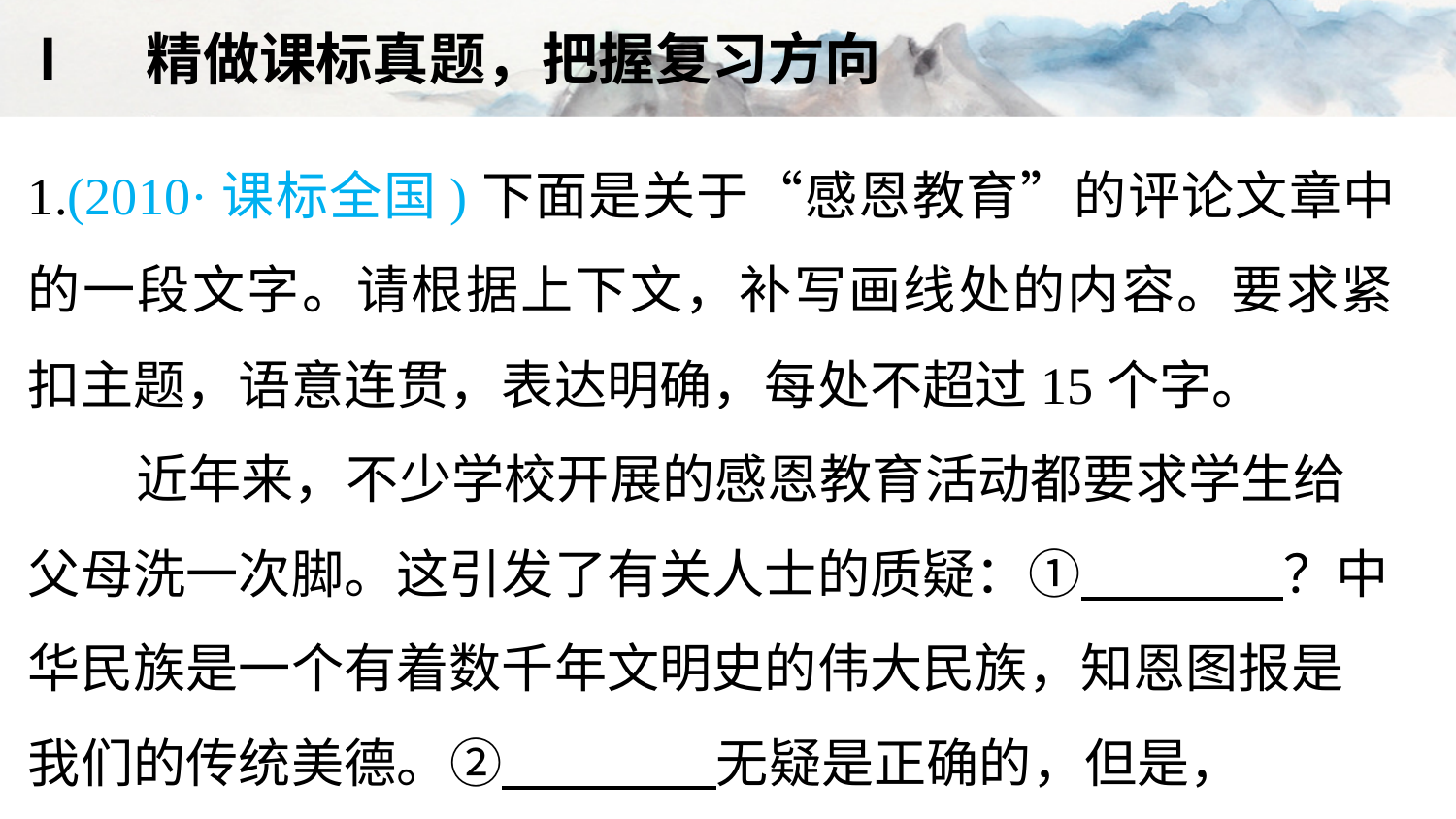

Ⅰ　精做课标真题，把握复习方向
1.(2010·课标全国)下面是关于“感恩教育”的评论文章中的一段文字。请根据上下文，补写画线处的内容。要求紧扣主题，语意连贯，表达明确，每处不超过15个字。
        近年来，不少学校开展的感恩教育活动都要求学生给父母洗一次脚。这引发了有关人士的质疑：①                 ？中华民族是一个有着数千年文明史的伟大民族，知恩图报是我们的传统美德。②                  无疑是正确的，但是，